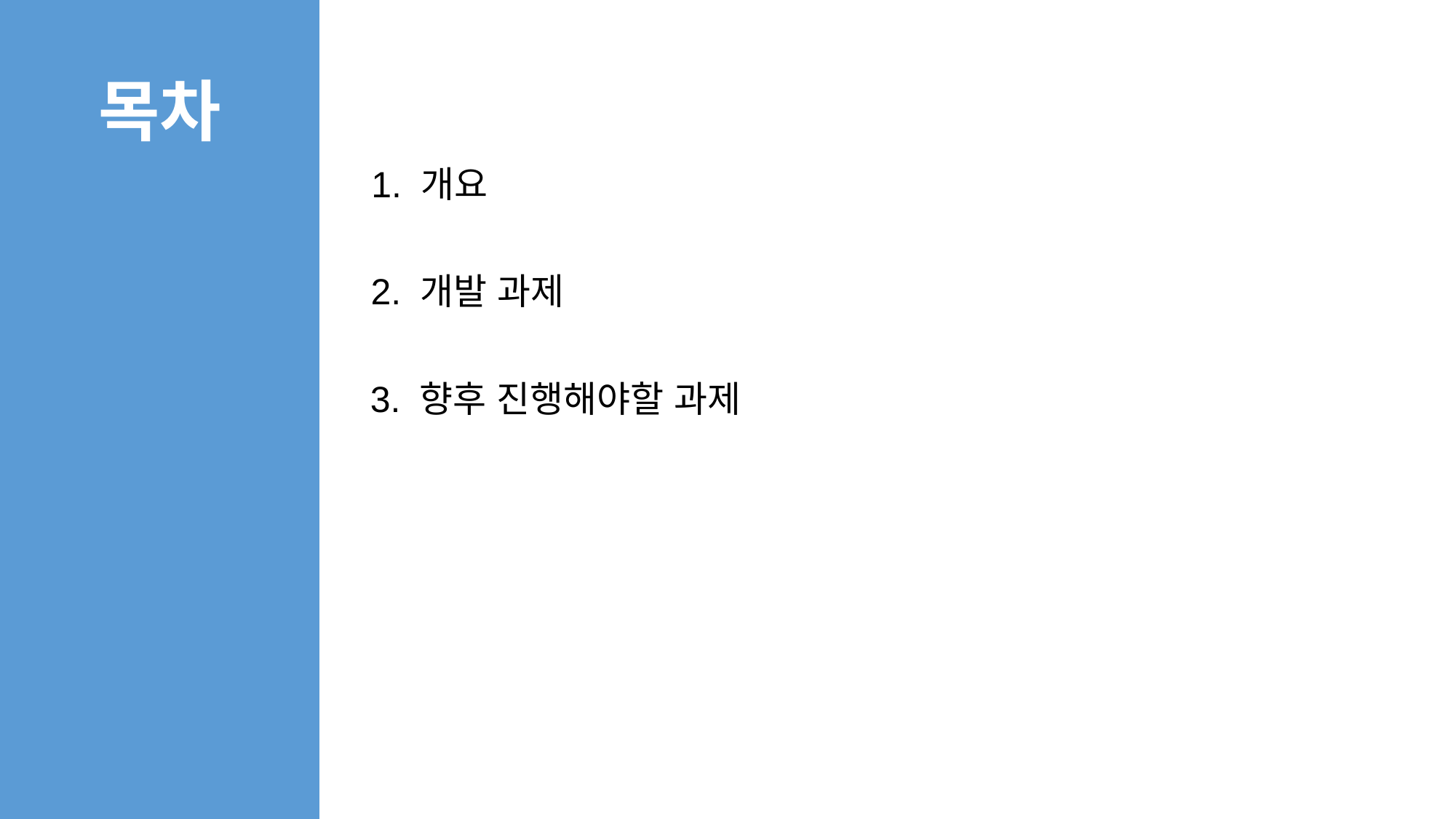

목차
1. 개요
2. 개발 과제
3. 향후 진행해야할 과제